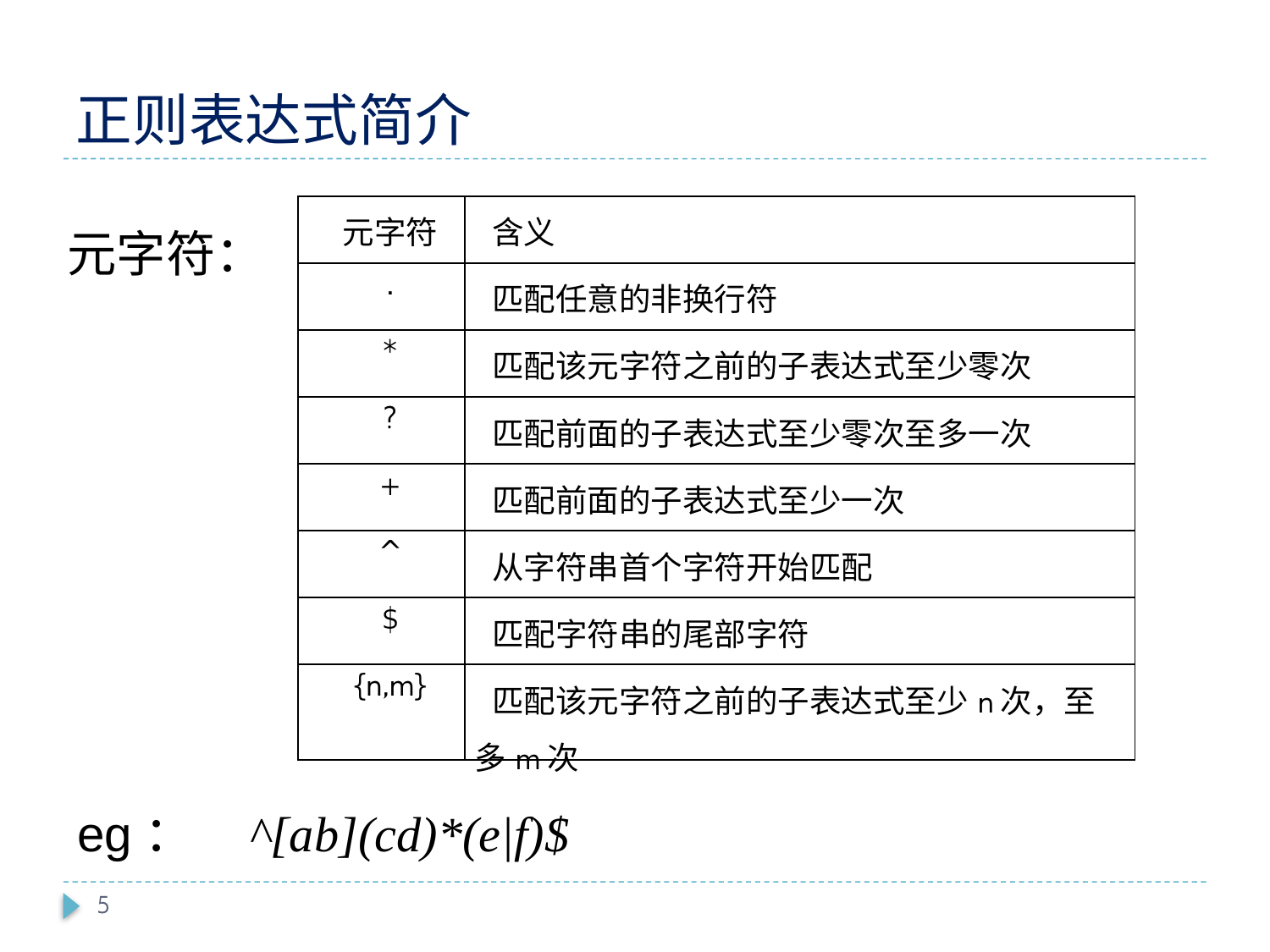

# 正则表达式简介
| 元字符 | 含义 |
| --- | --- |
| . | 匹配任意的非换行符 |
| \* | 匹配该元字符之前的子表达式至少零次 |
| ? | 匹配前面的子表达式至少零次至多一次 |
| + | 匹配前面的子表达式至少一次 |
| ^ | 从字符串首个字符开始匹配 |
| $ | 匹配字符串的尾部字符 |
| {n,m} | 匹配该元字符之前的子表达式至少n次，至多m次 |
元字符：
eg：    ^[ab](cd)*(e|f)$
5